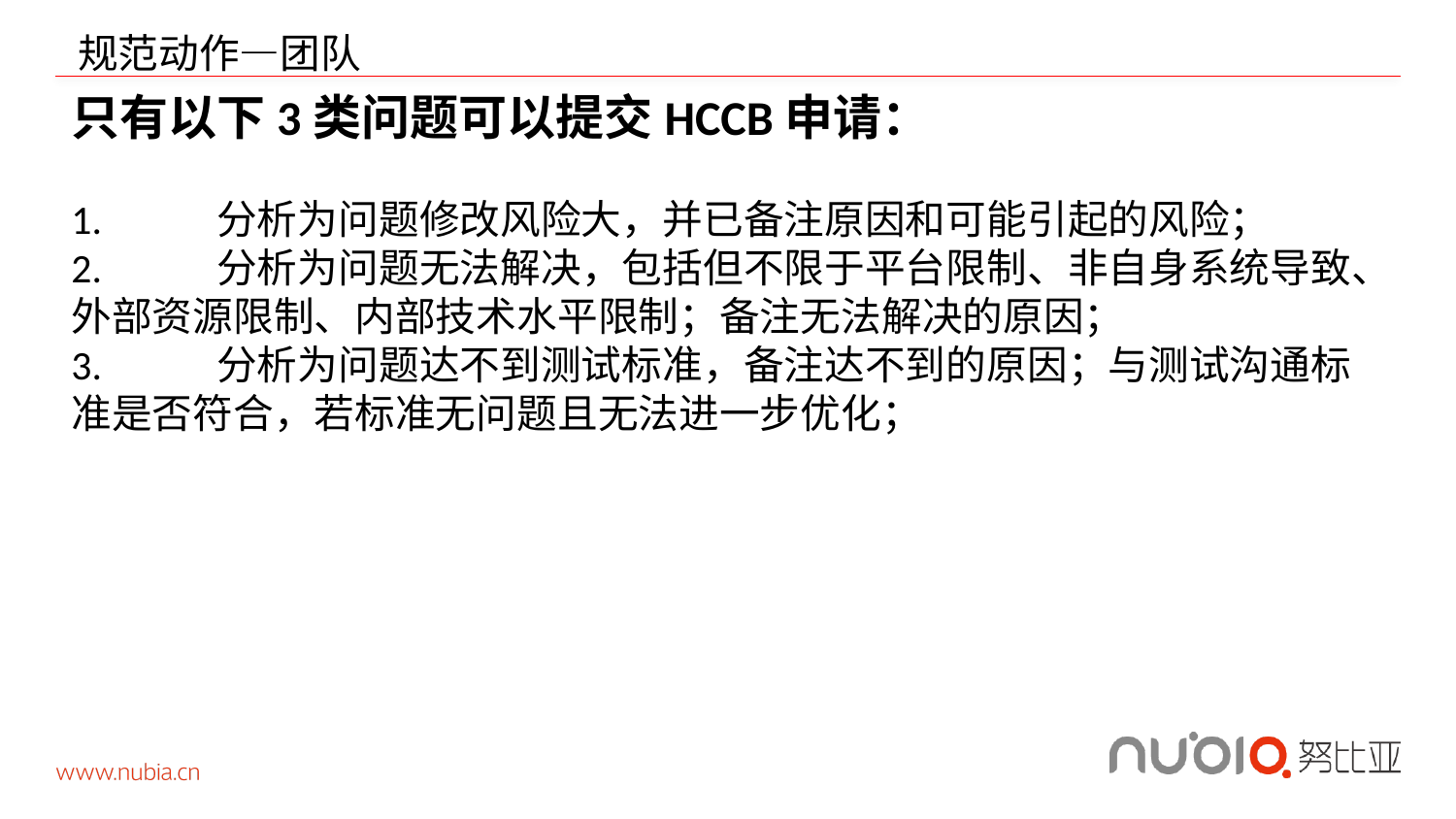

规范动作—团队
只有以下3类问题可以提交HCCB申请：

1.	分析为问题修改风险大，并已备注原因和可能引起的风险；
2.	分析为问题无法解决，包括但不限于平台限制、非自身系统导致、外部资源限制、内部技术水平限制；备注无法解决的原因；
3.	分析为问题达不到测试标准，备注达不到的原因；与测试沟通标准是否符合，若标准无问题且无法进一步优化；